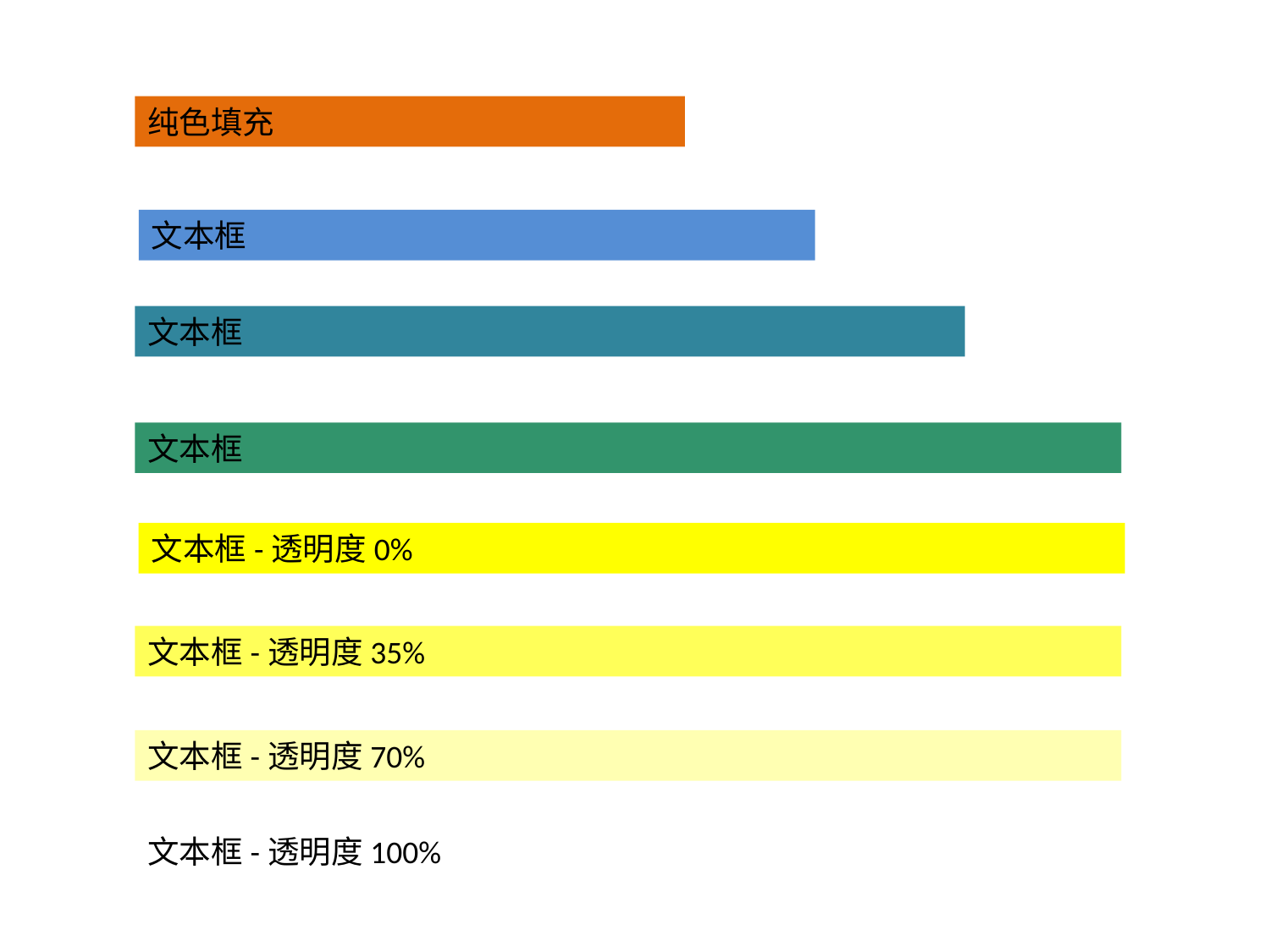

纯色填充
文本框
文本框
文本框
文本框-透明度0%
文本框-透明度35%
文本框-透明度70%
文本框-透明度100%